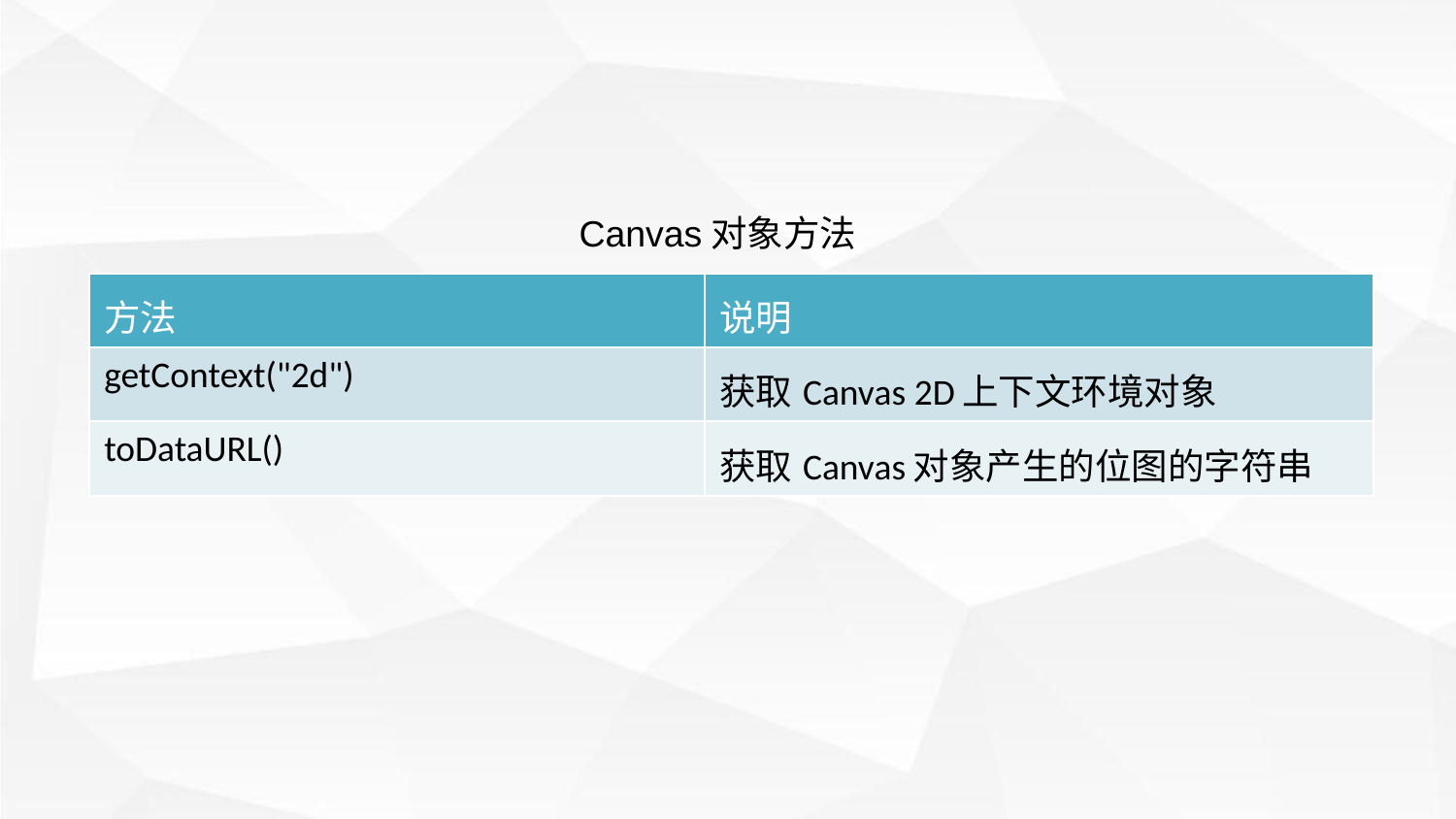

Canvas对象方法
| 方法 | 说明 |
| --- | --- |
| getContext("2d") | 获取Canvas 2D上下文环境对象 |
| toDataURL() | 获取Canvas对象产生的位图的字符串 |